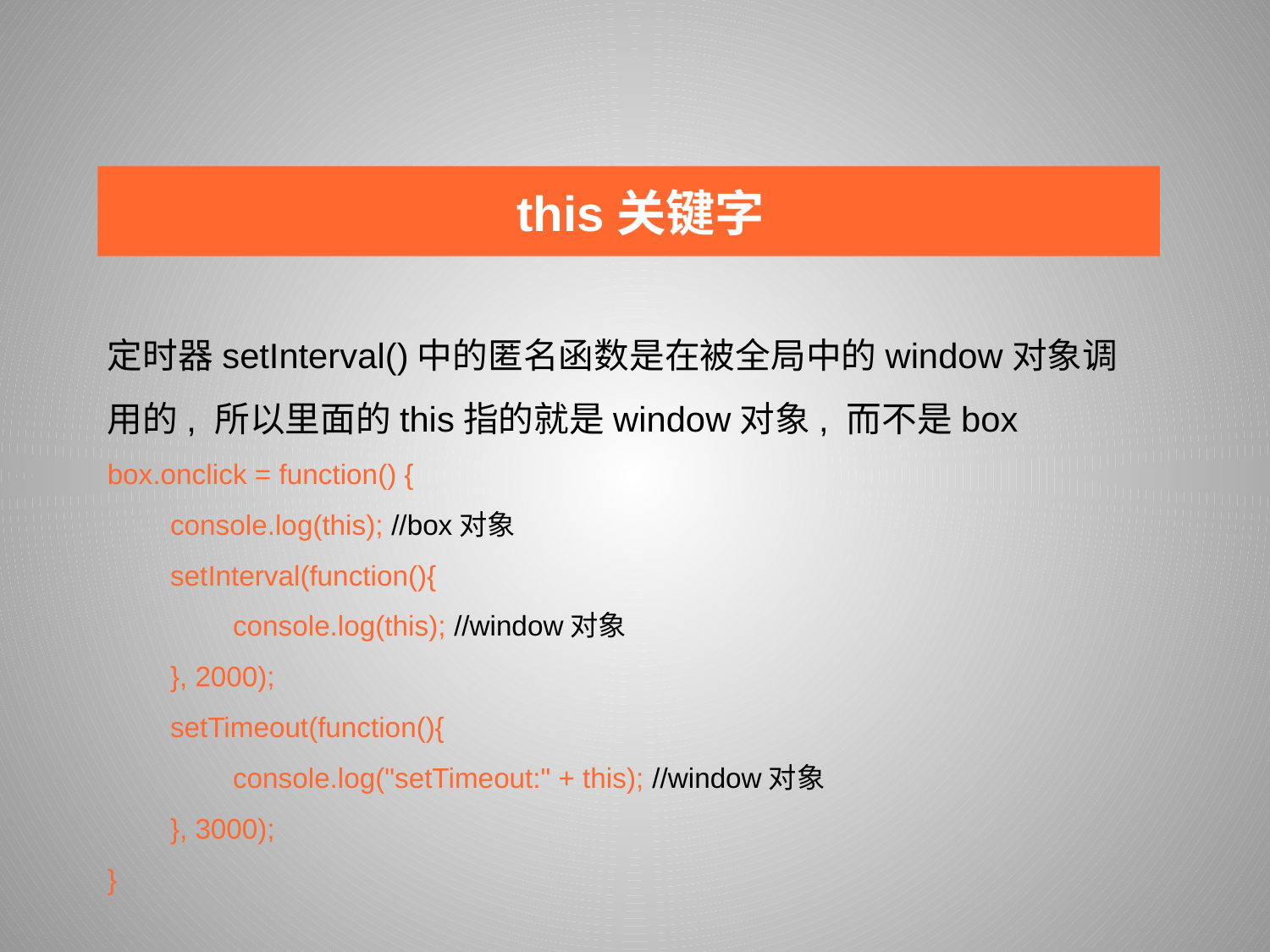

this关键字
定时器setInterval()中的匿名函数是在被全局中的window对象调用的, 所以里面的this指的就是window对象, 而不是box
box.onclick = function() {
        console.log(this); //box对象
        setInterval(function(){
                console.log(this); //window对象
        }, 2000);
        setTimeout(function(){
                console.log("setTimeout:" + this); //window对象
        }, 3000);
}